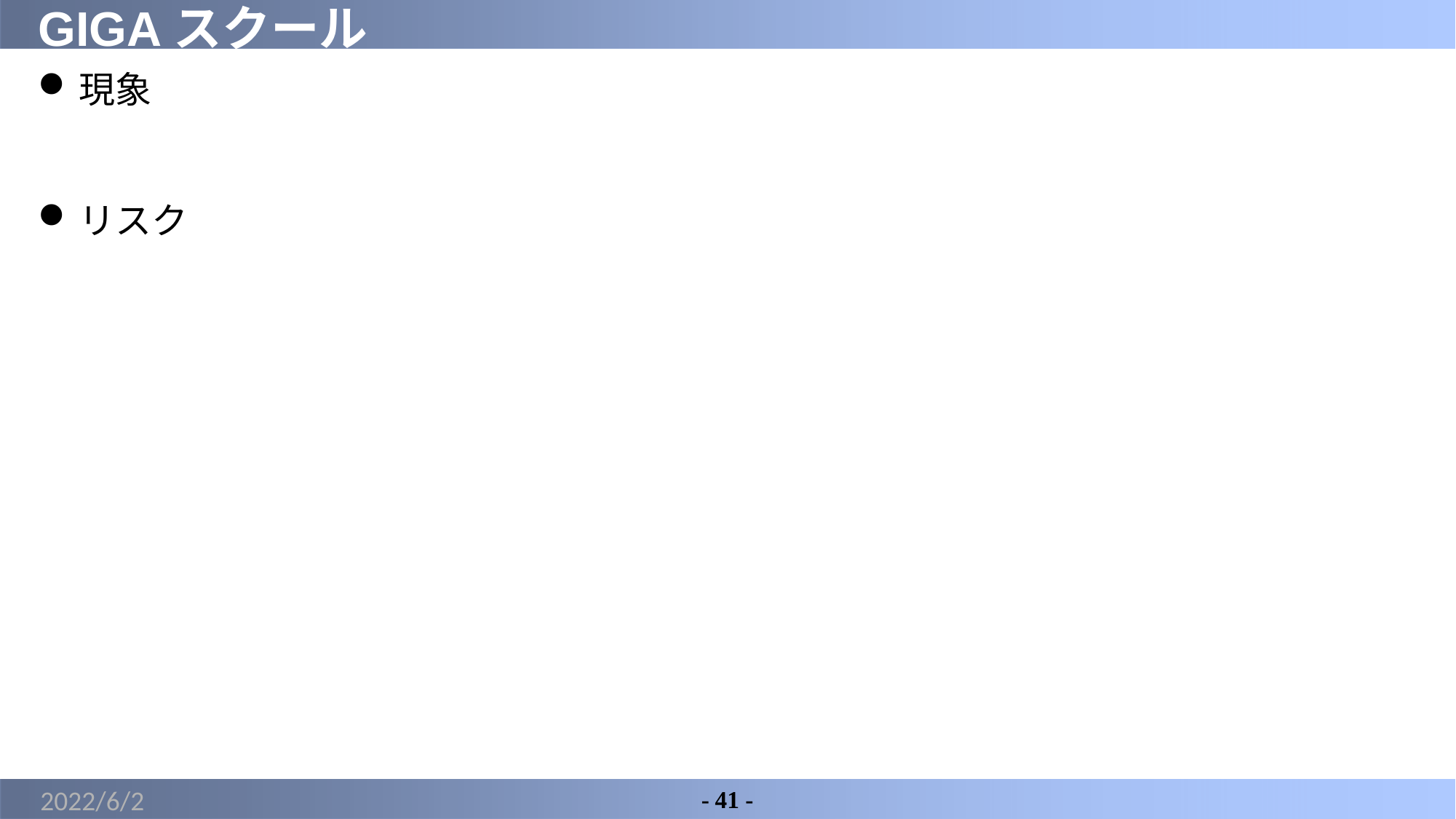

# GIGAスクール
現象

リスク

2022/6/2
- 41 -